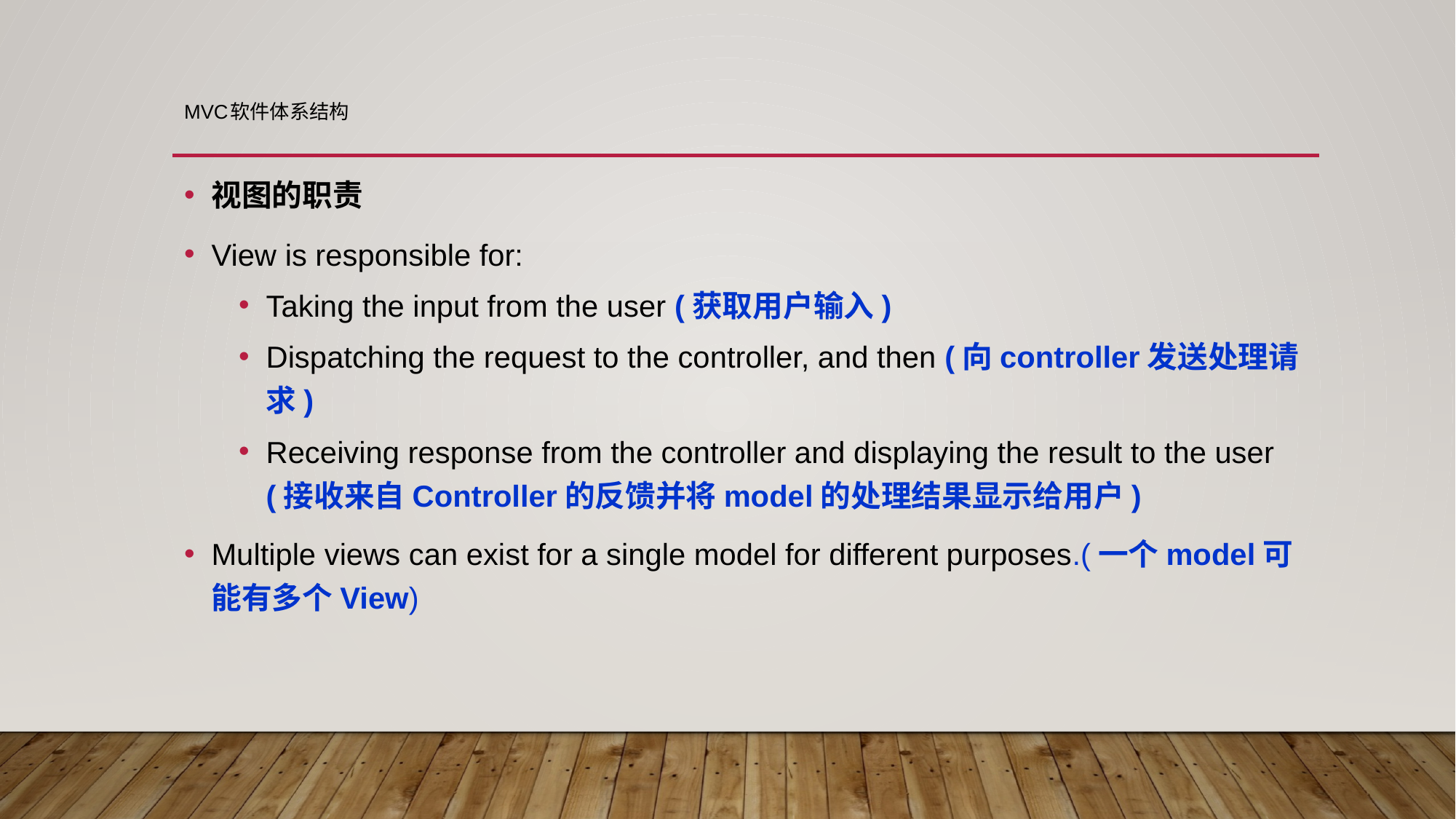

# MVC软件体系结构
视图的职责
View is responsible for:
Taking the input from the user (获取用户输入)
Dispatching the request to the controller, and then (向controller发送处理请求)
Receiving response from the controller and displaying the result to the user (接收来自Controller的反馈并将model的处理结果显示给用户)
Multiple views can exist for a single model for different purposes.(一个model可能有多个View)